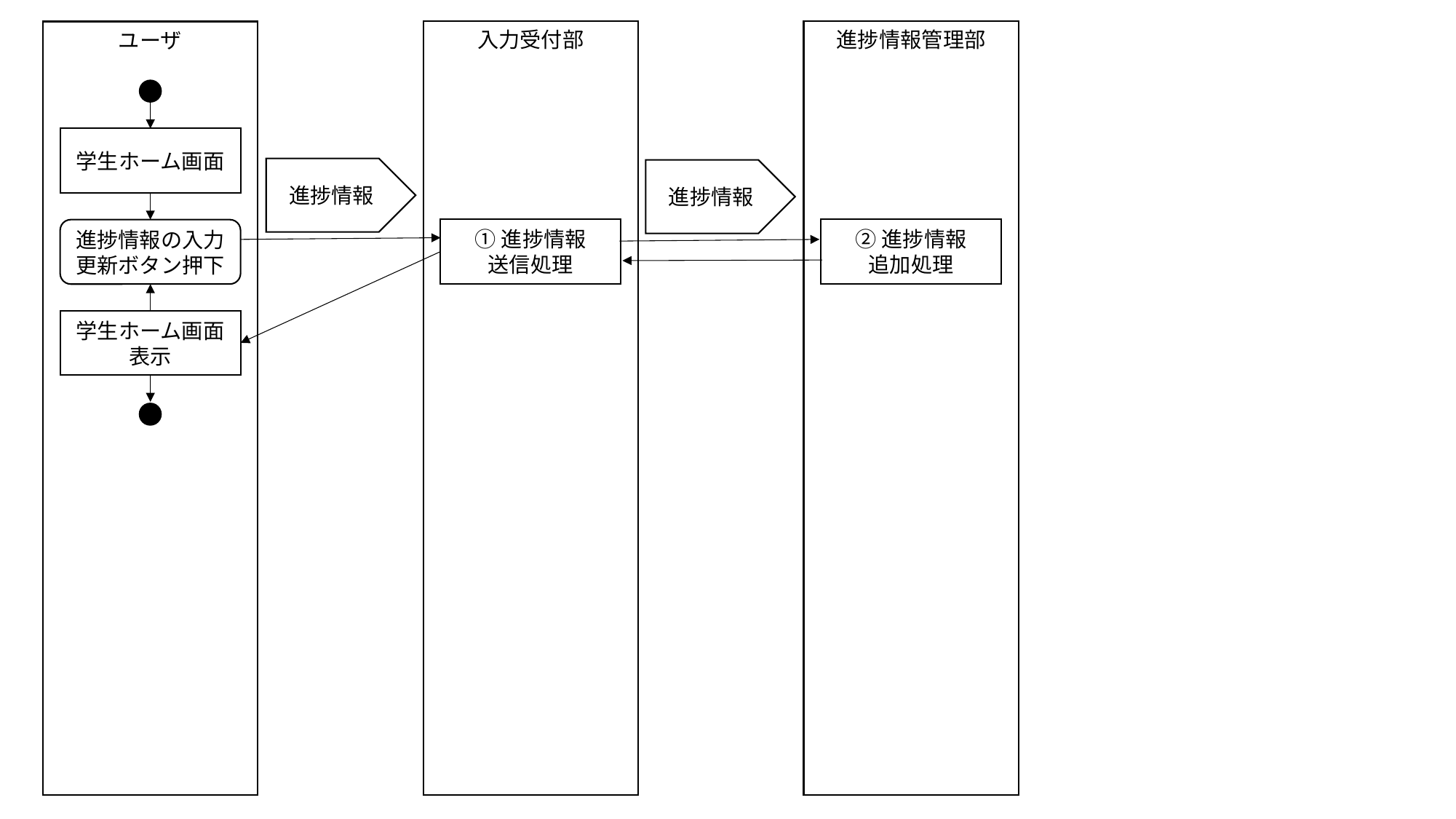

入力受付部
進捗情報管理部
ユーザ

学生ホーム画面
進捗情報
進捗情報
①進捗情報
送信処理
②進捗情報
追加処理
進捗情報の入力
更新ボタン押下
学生ホーム画面表示